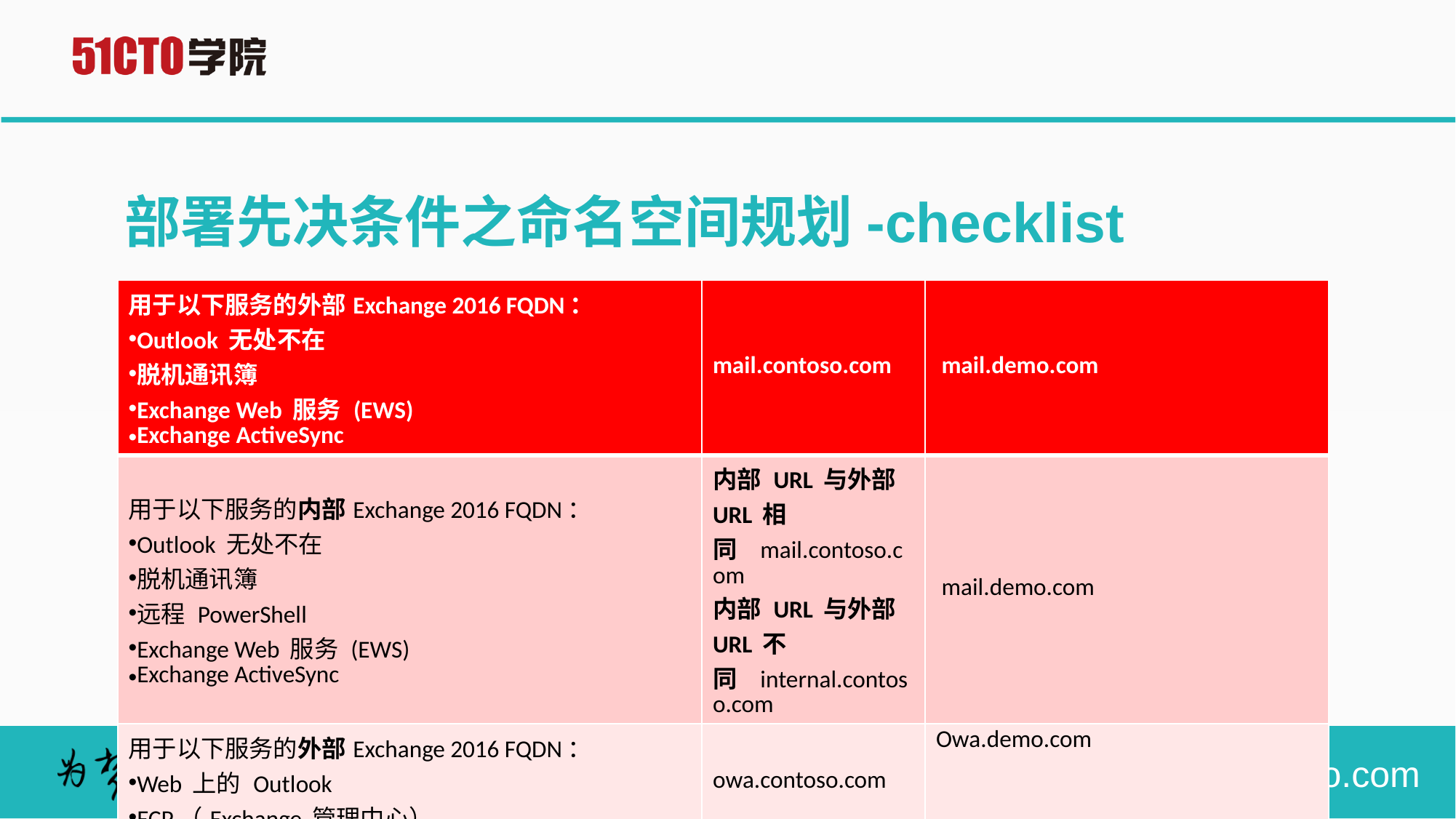

# 部署先决条件之命名空间规划-checklist
| 用于以下服务的外部Exchange 2016 FQDN： Outlook 无处不在 脱机通讯簿 Exchange Web 服务 (EWS) Exchange ActiveSync | mail.contoso.com | mail.demo.com |
| --- | --- | --- |
| 用于以下服务的内部Exchange 2016 FQDN： Outlook 无处不在 脱机通讯簿 远程 PowerShell Exchange Web 服务 (EWS) Exchange ActiveSync | 内部 URL 与外部 URL 相同   mail.contoso.com 内部 URL 与外部 URL 不同   internal.contoso.com | mail.demo.com |
| 用于以下服务的外部Exchange 2016 FQDN： Web 上的 Outlook ECP（Exchange 管理中心） | owa.contoso.com | Owa.demo.com |